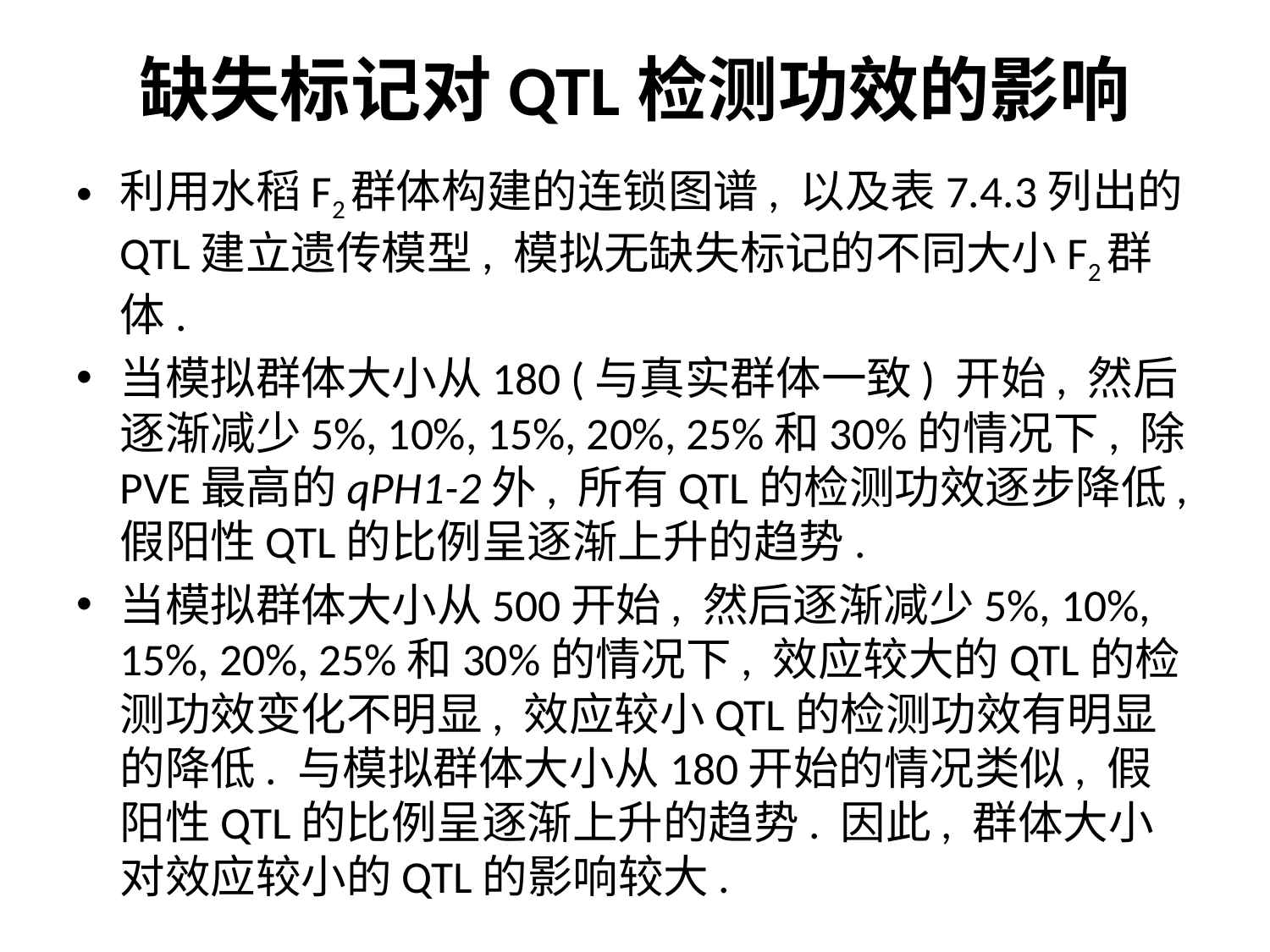

# 缺失标记对QTL检测功效的影响
利用水稻F2群体构建的连锁图谱, 以及表7.4.3列出的QTL建立遗传模型, 模拟无缺失标记的不同大小F2群体.
当模拟群体大小从180 (与真实群体一致) 开始, 然后逐渐减少5%, 10%, 15%, 20%, 25%和30%的情况下, 除PVE最高的qPH1-2外, 所有QTL的检测功效逐步降低, 假阳性QTL的比例呈逐渐上升的趋势.
当模拟群体大小从500开始, 然后逐渐减少5%, 10%, 15%, 20%, 25%和30%的情况下, 效应较大的QTL的检测功效变化不明显, 效应较小QTL的检测功效有明显的降低. 与模拟群体大小从180开始的情况类似, 假阳性QTL的比例呈逐渐上升的趋势. 因此, 群体大小对效应较小的QTL的影响较大.